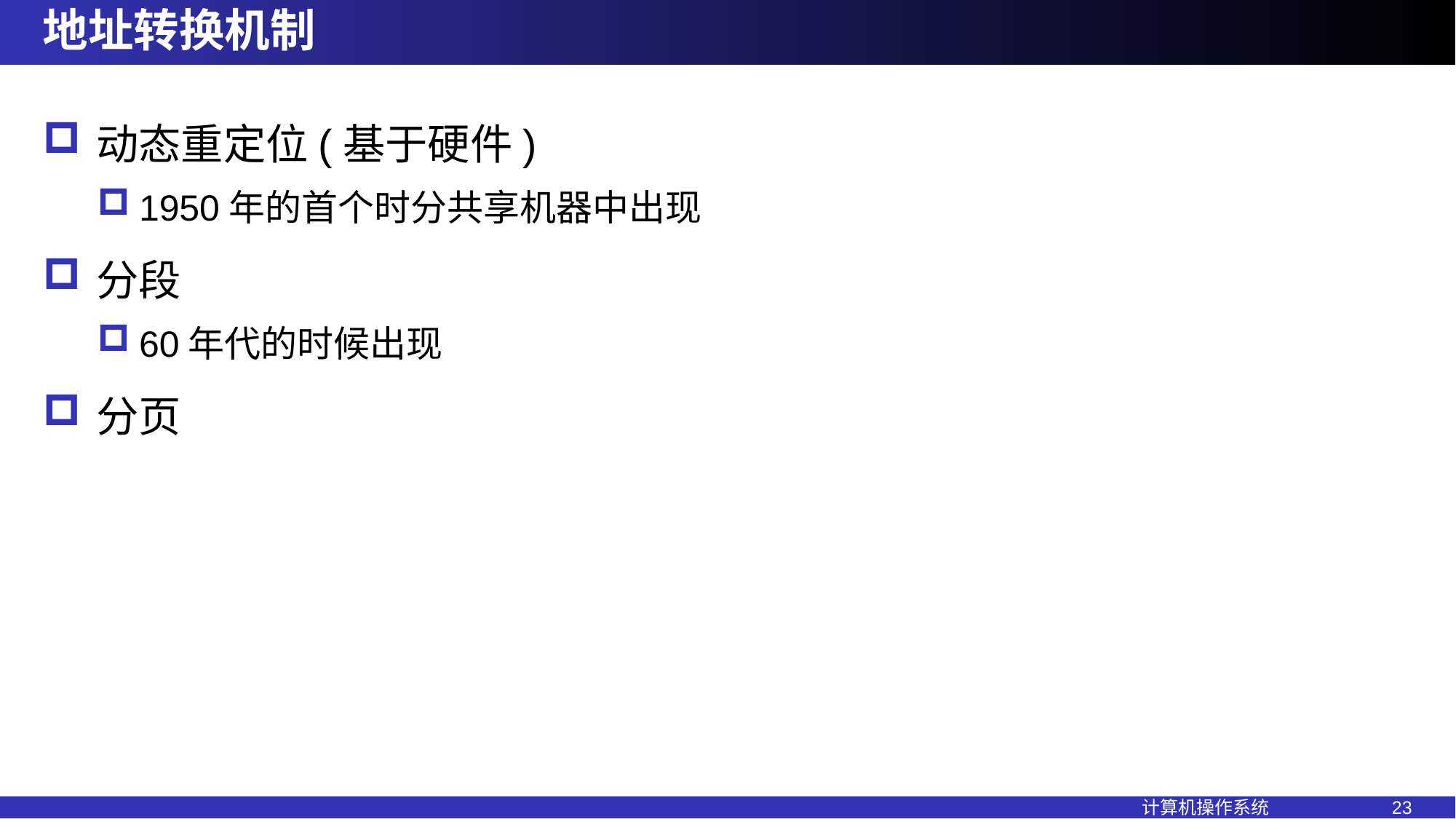

# 地址转换机制
动态重定位(基于硬件)
1950年的首个时分共享机器中出现
分段
60年代的时候出现
分页
计算机操作系统                     23